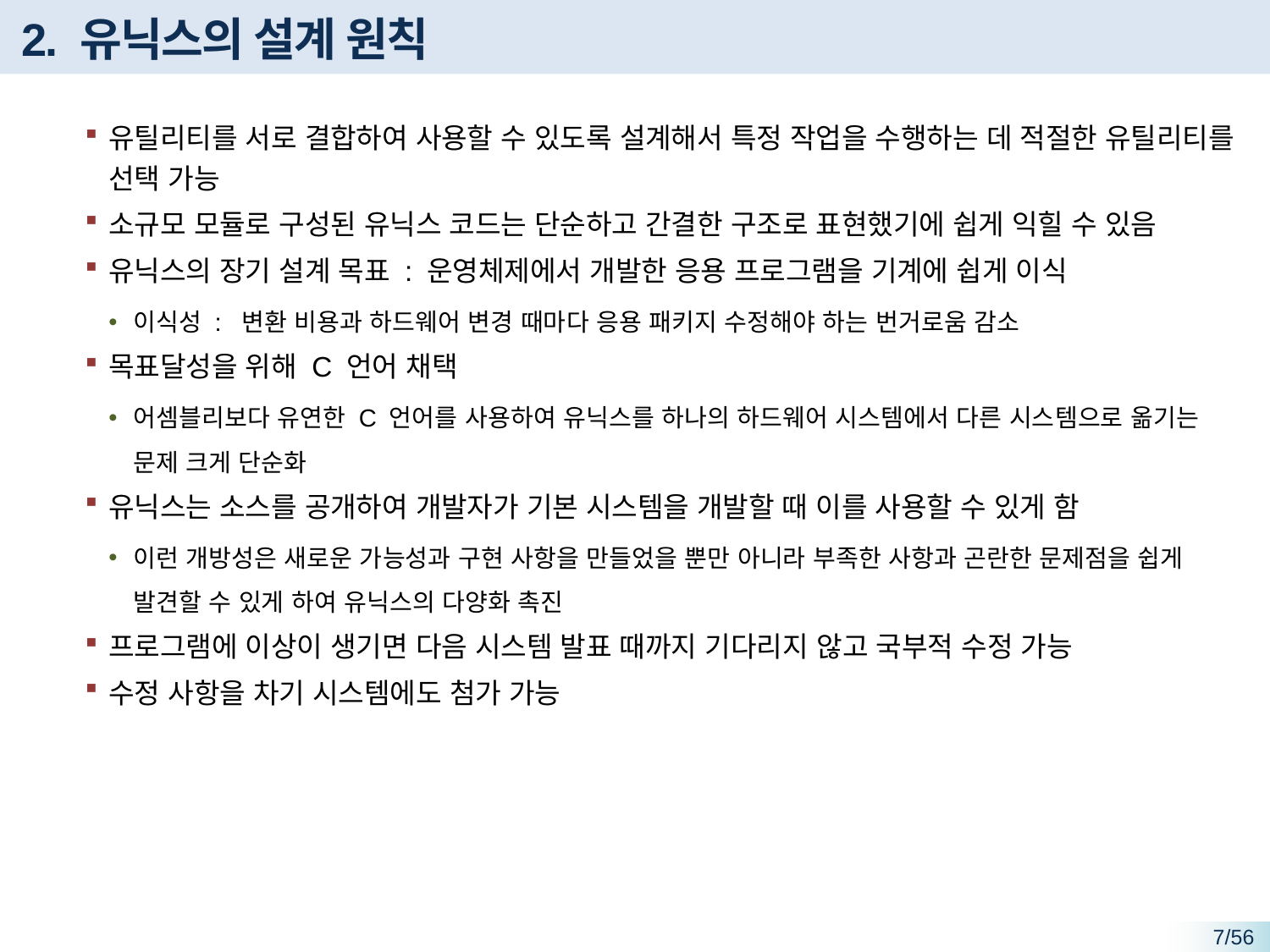

# 2. 유닉스의 설계 원칙
유틸리티를 서로 결합하여 사용할 수 있도록 설계해서 특정 작업을 수행하는 데 적절한 유틸리티를 선택 가능
소규모 모듈로 구성된 유닉스 코드는 단순하고 간결한 구조로 표현했기에 쉽게 익힐 수 있음
유닉스의 장기 설계 목표 : 운영체제에서 개발한 응용 프로그램을 기계에 쉽게 이식
이식성 :  변환 비용과 하드웨어 변경 때마다 응용 패키지 수정해야 하는 번거로움 감소
목표달성을 위해 C 언어 채택
어셈블리보다 유연한 C 언어를 사용하여 유닉스를 하나의 하드웨어 시스템에서 다른 시스템으로 옮기는 문제 크게 단순화
유닉스는 소스를 공개하여 개발자가 기본 시스템을 개발할 때 이를 사용할 수 있게 함
이런 개방성은 새로운 가능성과 구현 사항을 만들었을 뿐만 아니라 부족한 사항과 곤란한 문제점을 쉽게 발견할 수 있게 하여 유닉스의 다양화 촉진
프로그램에 이상이 생기면 다음 시스템 발표 때까지 기다리지 않고 국부적 수정 가능
수정 사항을 차기 시스템에도 첨가 가능